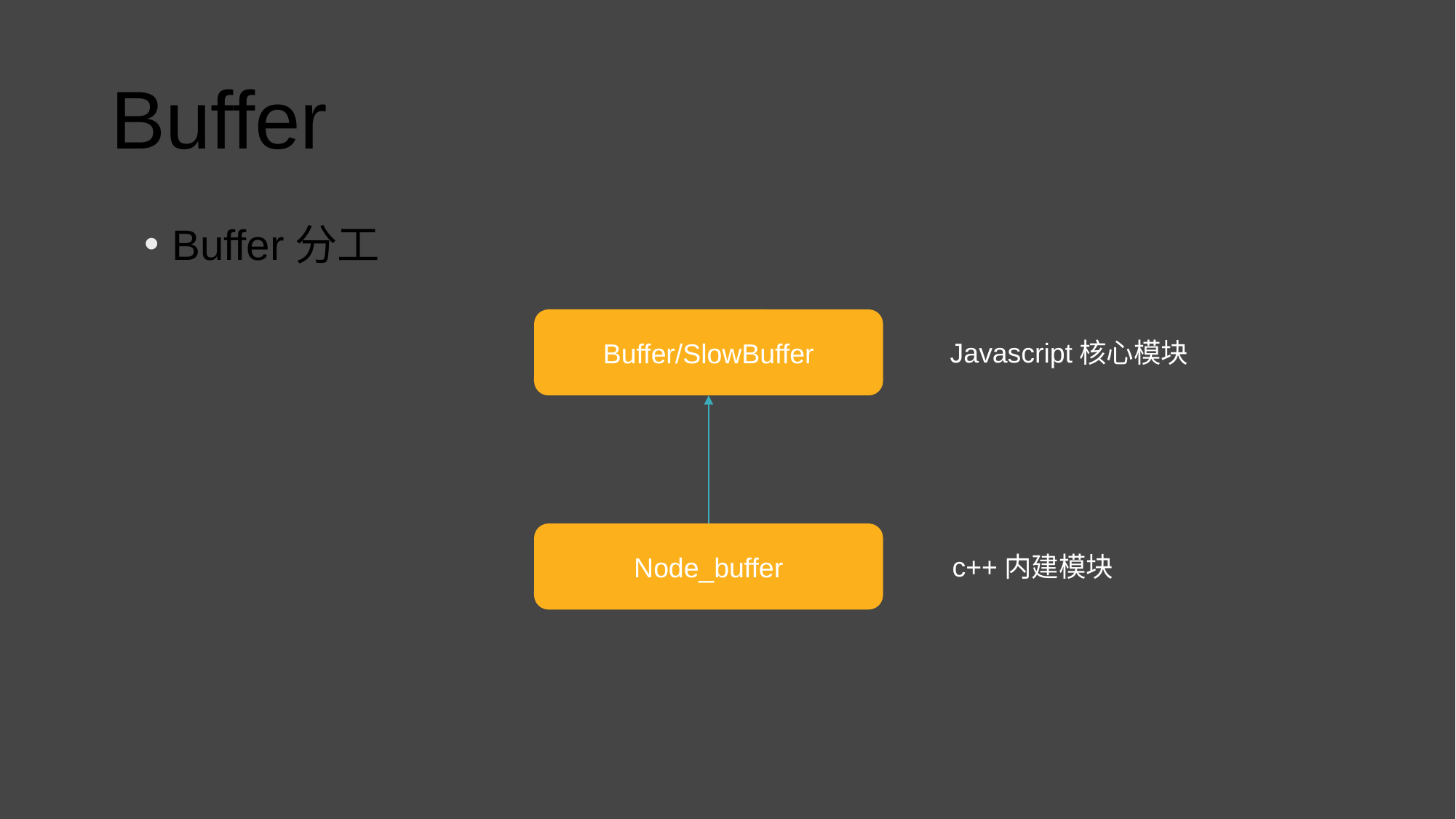

# Buffer
Buffer分工
Buffer/SlowBuffer
Javascript核心模块
Node_buffer
c++内建模块